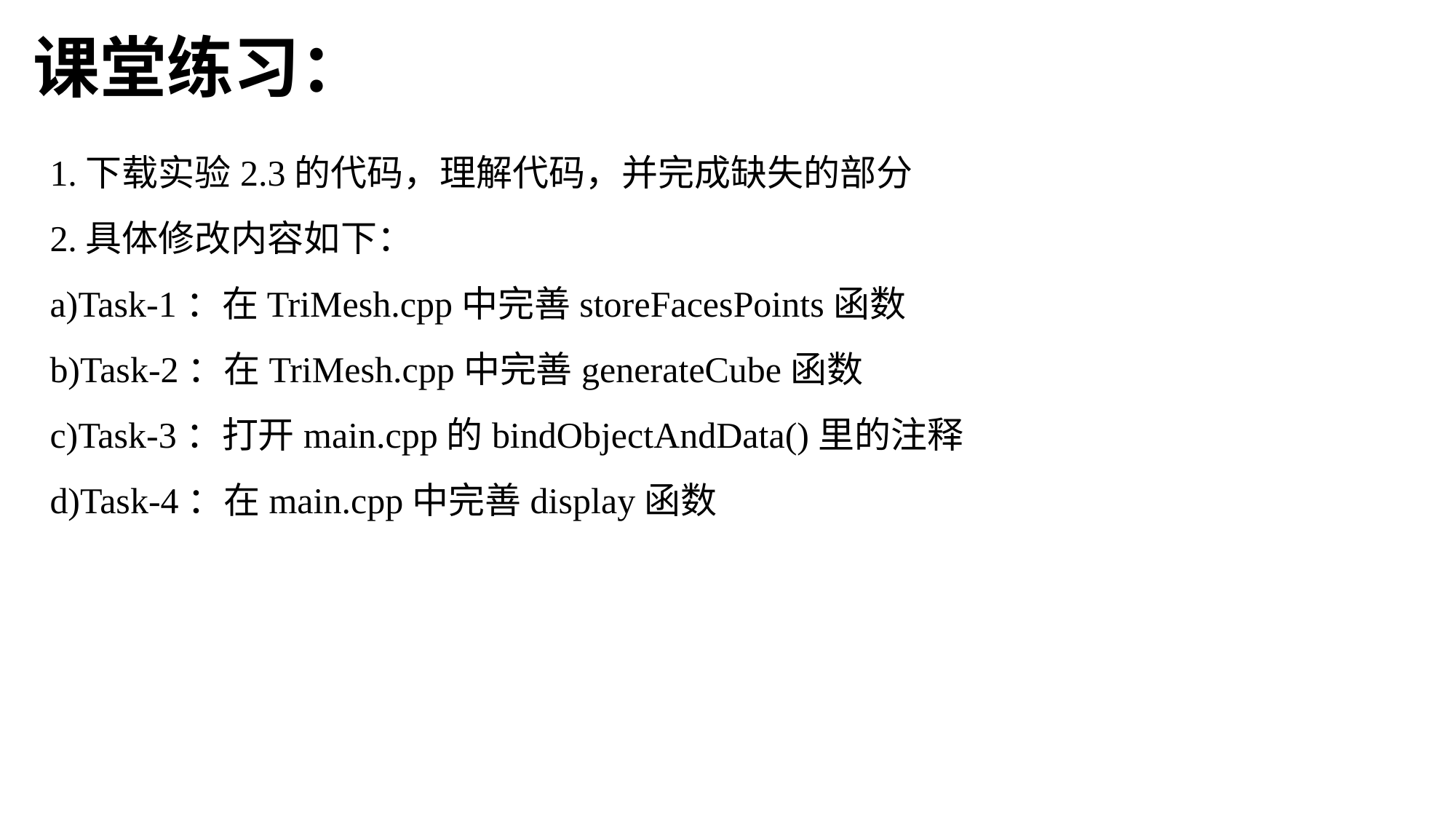

课堂练习：
1.下载实验2.3的代码，理解代码，并完成缺失的部分
2.具体修改内容如下：
a)Task-1：在TriMesh.cpp中完善storeFacesPoints函数
b)Task-2：在TriMesh.cpp中完善generateCube函数
c)Task-3：打开main.cpp的bindObjectAndData()里的注释
d)Task-4：在main.cpp中完善display函数